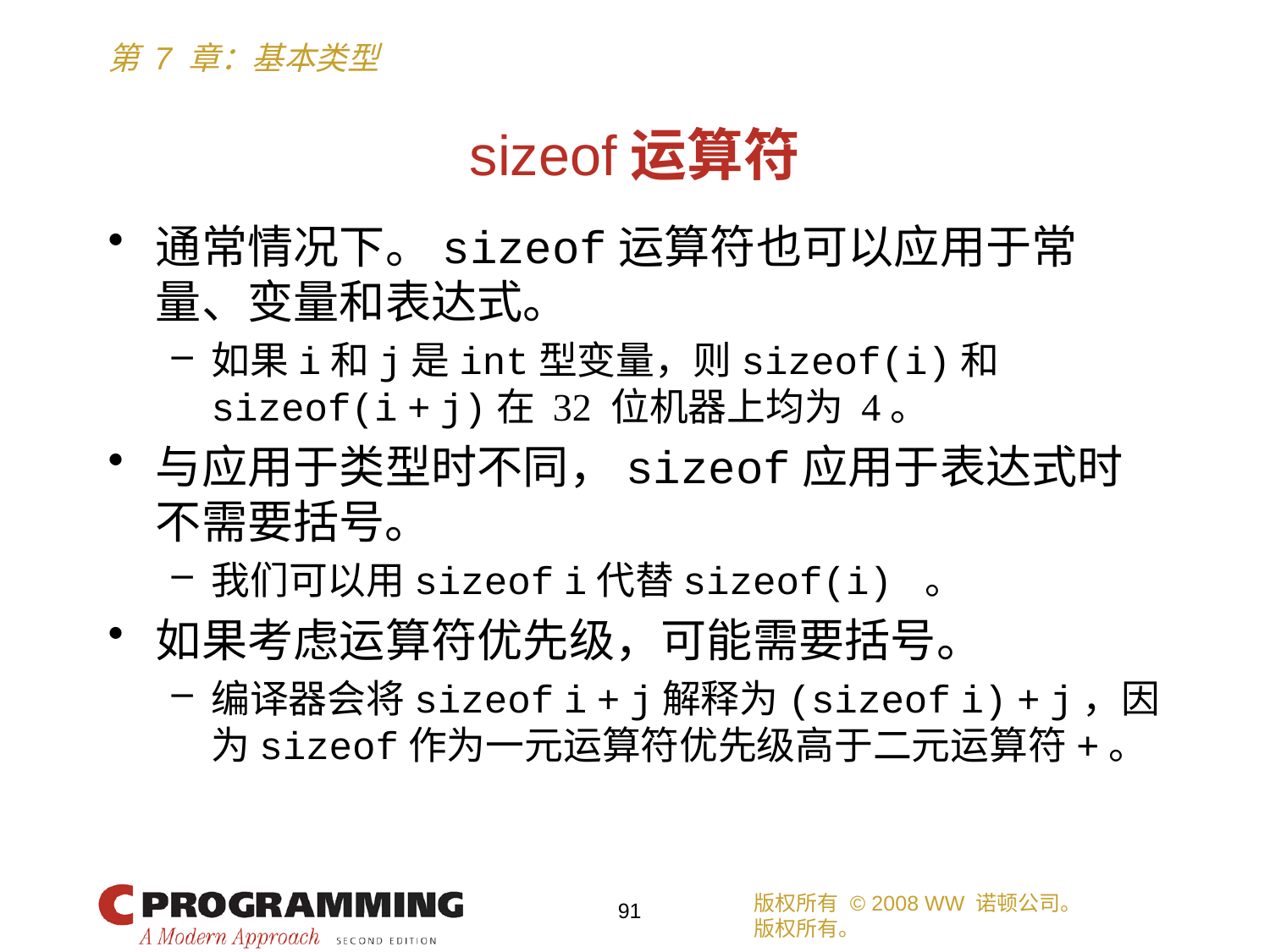

# sizeof运算符
通常情况下。sizeof运算符也可以应用于常量、变量和表达式。
如果i和j是int型变量，则sizeof(i)和sizeof(i + j)在 32 位机器上均为 4。
与应用于类型时不同，sizeof应用于表达式时不需要括号。
我们可以用sizeof i代替sizeof(i) 。
如果考虑运算符优先级，可能需要括号。
编译器会将sizeof i + j解释为(sizeof i) + j，因为sizeof作为一元运算符优先级高于二元运算符+。
版权所有 © 2008 WW 诺顿公司。
版权所有。
91